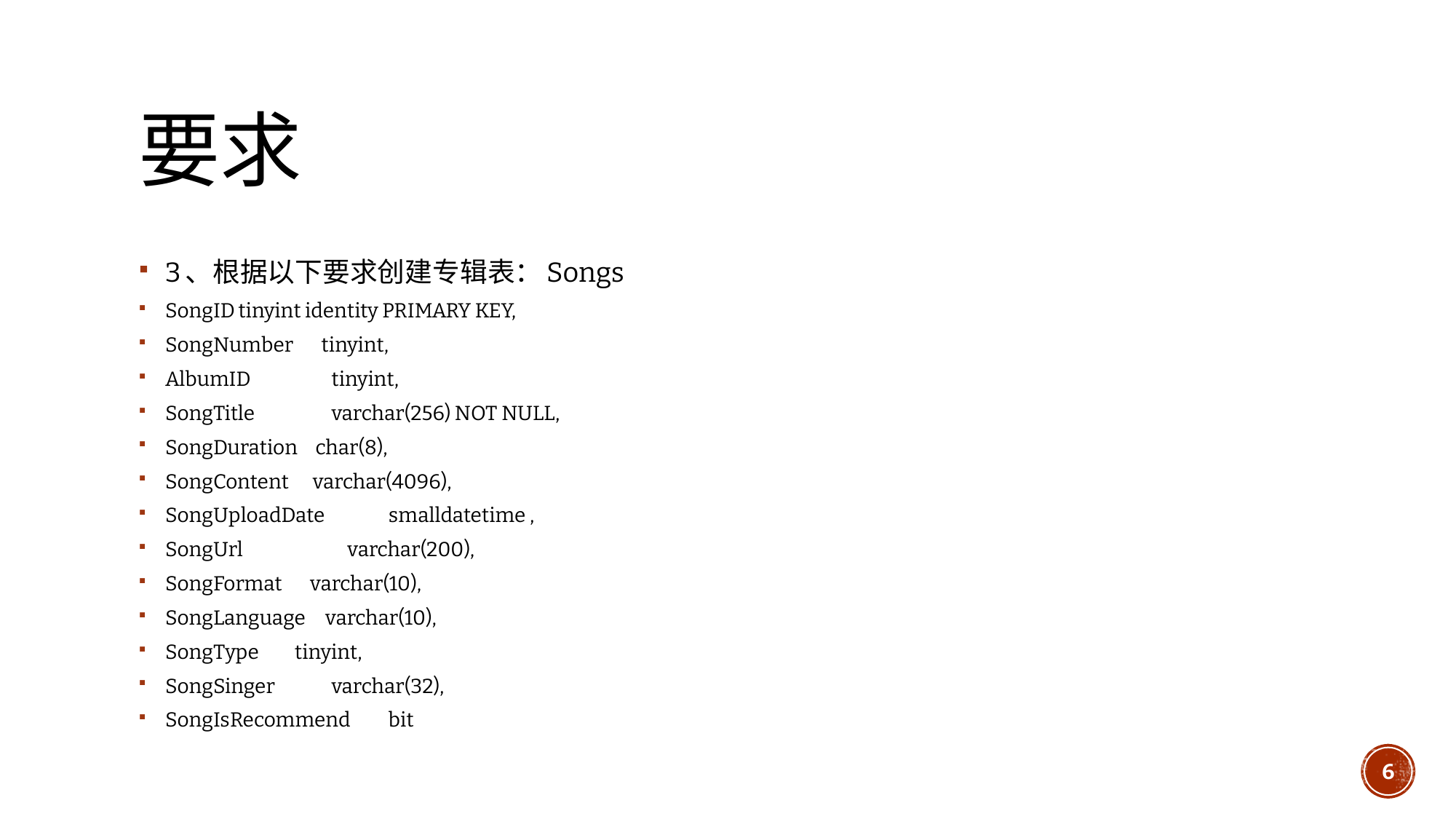

# 要求
3、根据以下要求创建专辑表：Songs
SongID	tinyint identity PRIMARY KEY,
SongNumber       tinyint,
AlbumID  	     tinyint,
SongTitle	     varchar(256) NOT NULL,
SongDuration	 char(8),
SongContent      varchar(4096),
SongUploadDate	 smalldatetime ,
SongUrl	         varchar(200),
SongFormat       varchar(10),
SongLanguage     varchar(10),
SongType         tinyint,
SongSinger	     varchar(32),
SongIsRecommend	 bit

6